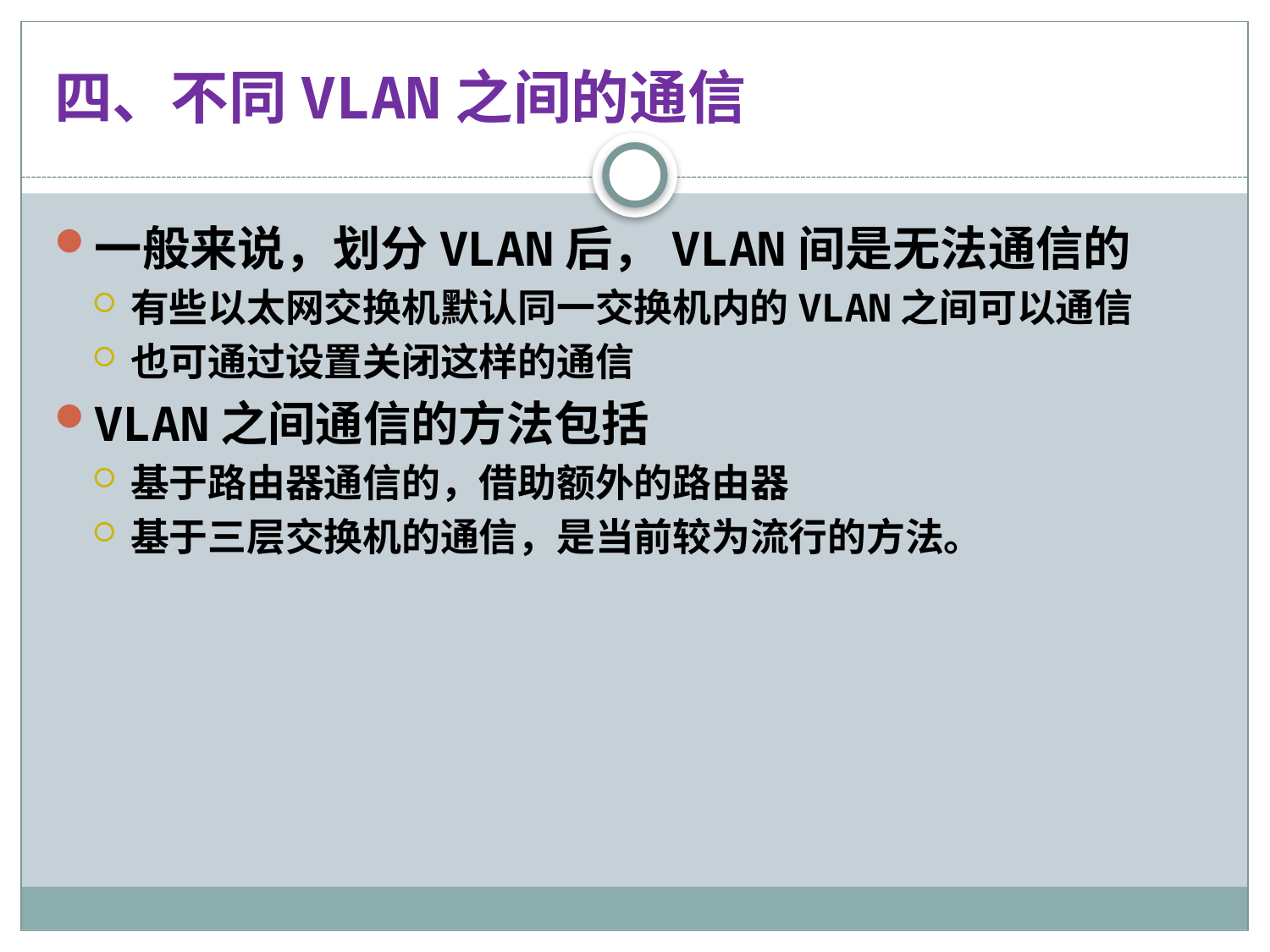

# 四、不同VLAN之间的通信
一般来说，划分VLAN后，VLAN间是无法通信的
有些以太网交换机默认同一交换机内的VLAN之间可以通信
也可通过设置关闭这样的通信
VLAN之间通信的方法包括
基于路由器通信的，借助额外的路由器
基于三层交换机的通信，是当前较为流行的方法。